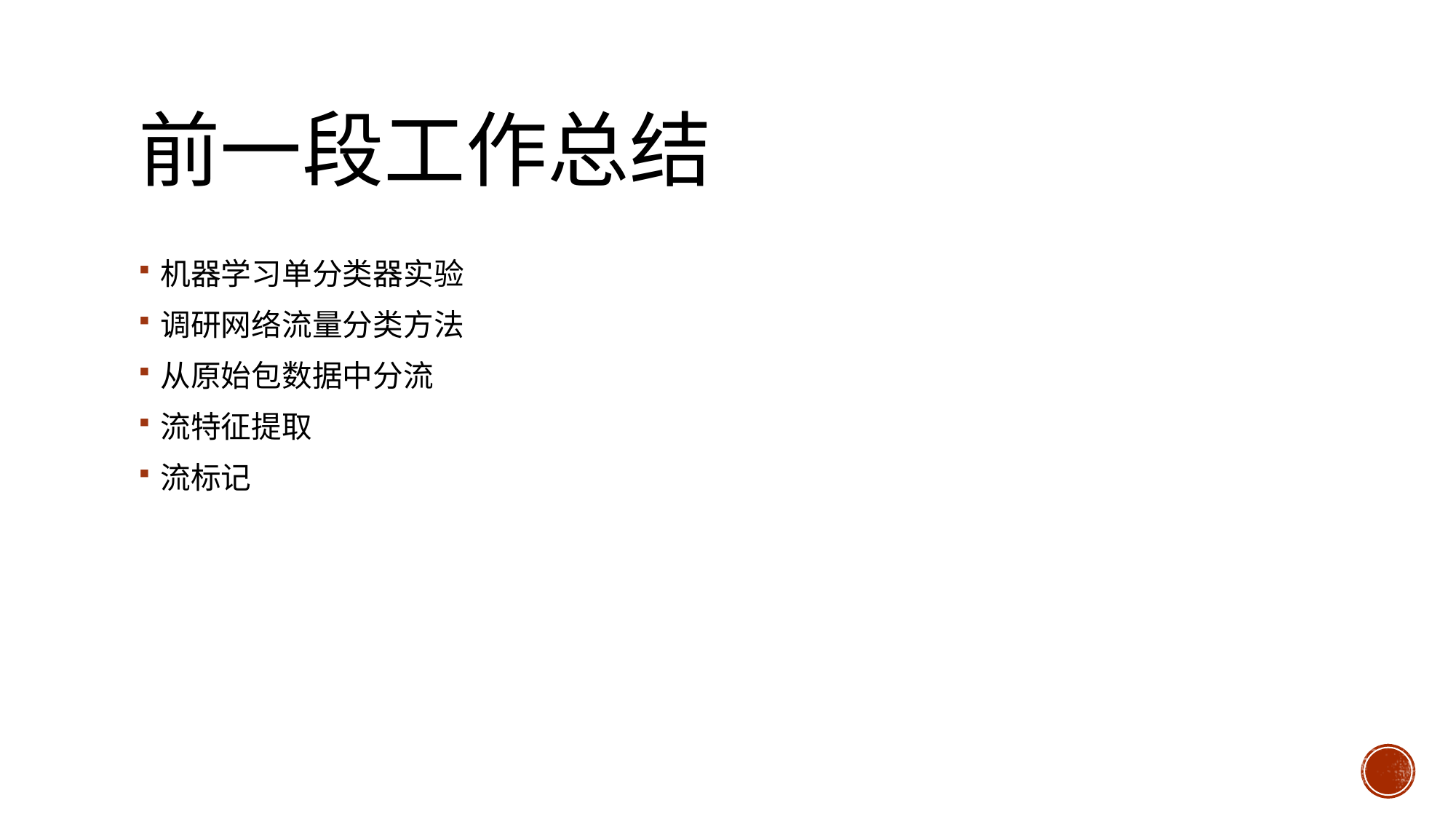

# 前一段工作总结
机器学习单分类器实验
调研网络流量分类方法
从原始包数据中分流
流特征提取
流标记